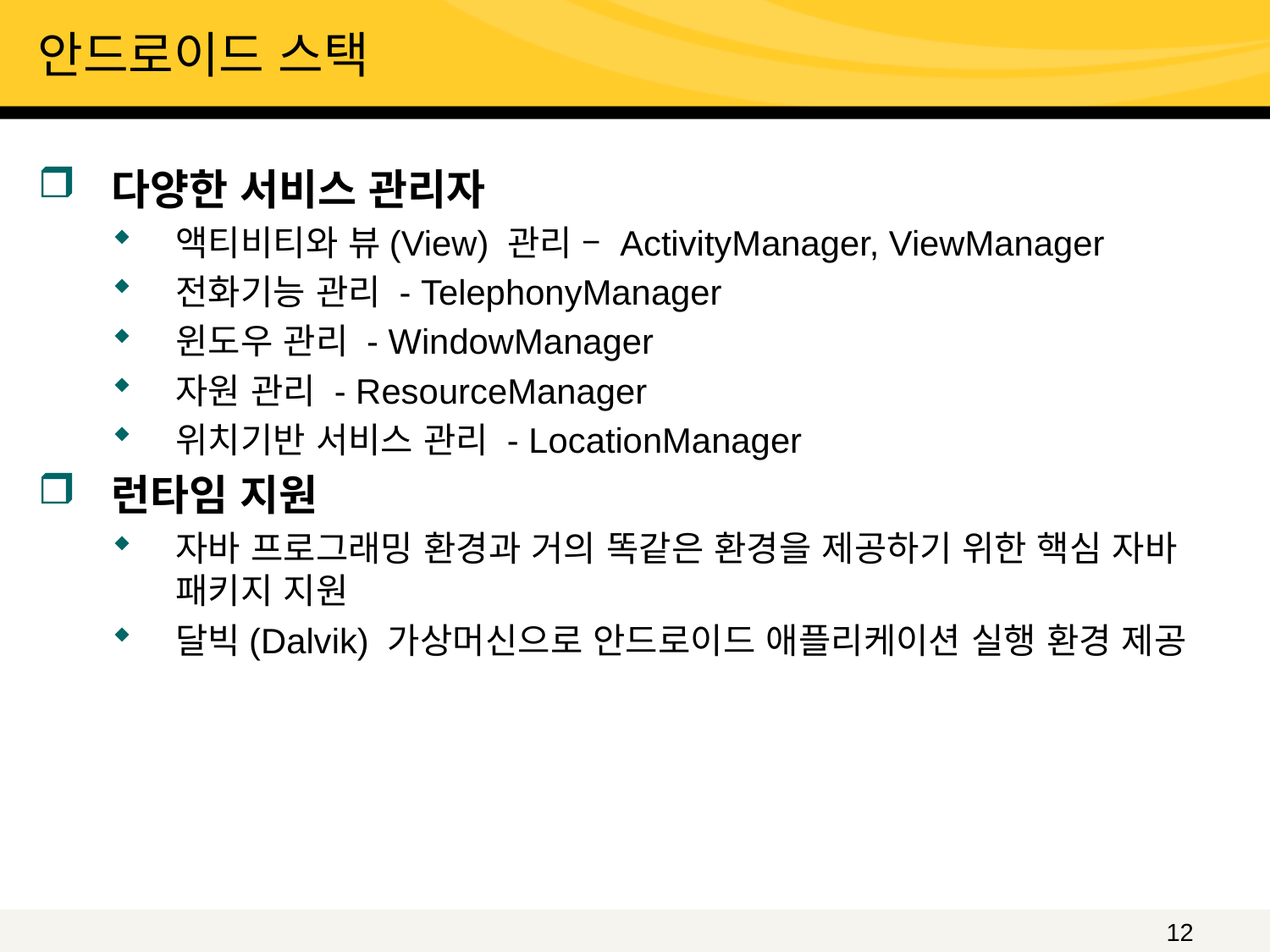

# 안드로이드 스택
다양한 서비스 관리자
액티비티와 뷰(View) 관리 – ActivityManager, ViewManager
전화기능 관리 - TelephonyManager
윈도우 관리 - WindowManager
자원 관리 - ResourceManager
위치기반 서비스 관리 - LocationManager
런타임 지원
자바 프로그래밍 환경과 거의 똑같은 환경을 제공하기 위한 핵심 자바 패키지 지원
달빅(Dalvik) 가상머신으로 안드로이드 애플리케이션 실행 환경 제공
12